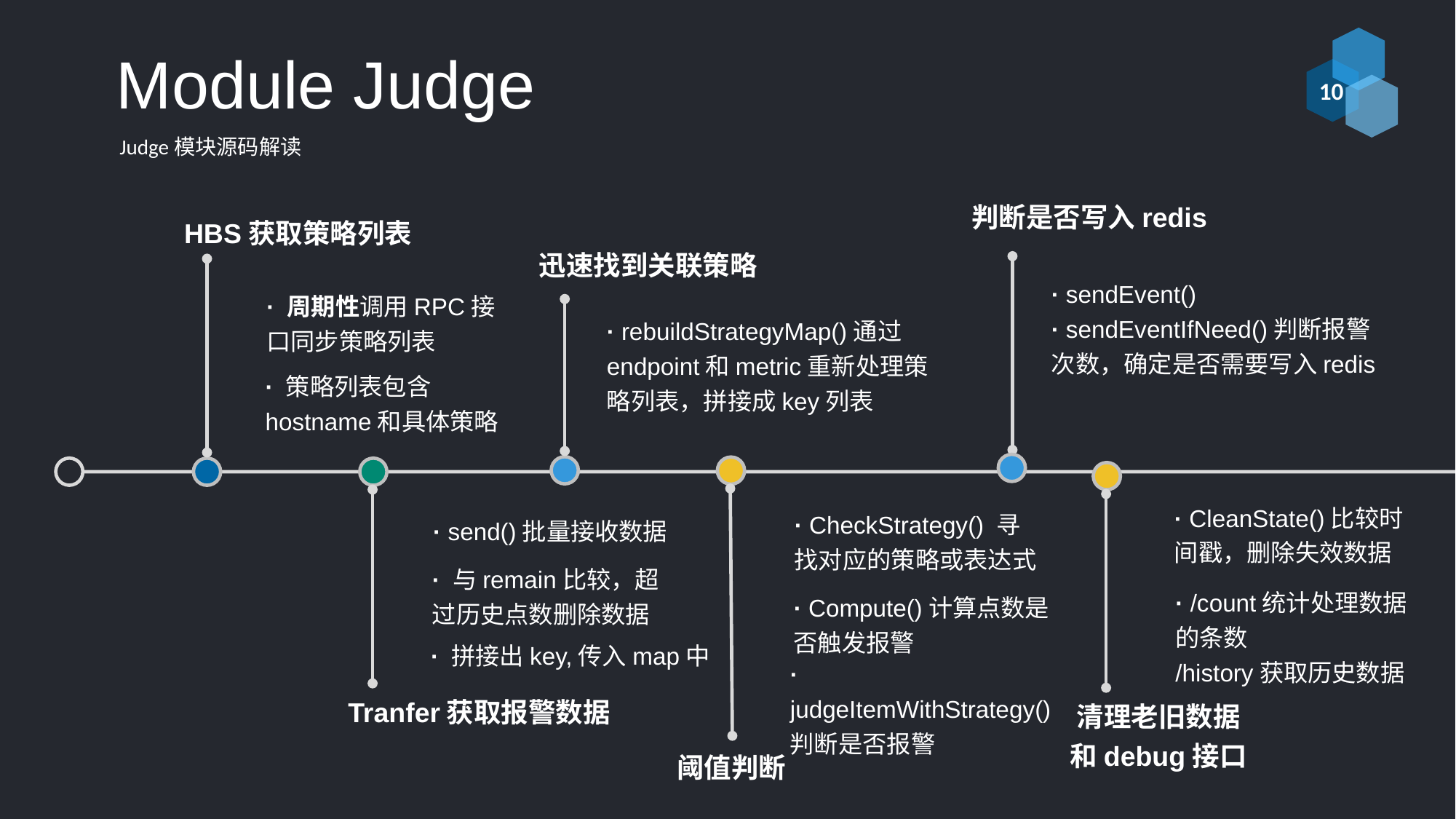

# Module Judge
Judge模块源码解读
判断是否写入redis
HBS获取策略列表
迅速找到关联策略

· sendEvent()
· sendEventIfNeed()判断报警次数，确定是否需要写入redis
· 周期性调用RPC接     口同步策略列表
· rebuildStrategyMap()通过endpoint和metric重新处理策略列表，拼接成key列表

· 策略列表包含hostname和具体策略

· CleanState()比较时间戳，删除失效数据
· CheckStrategy() 寻找对应的策略或表达式
· send()批量接收数据
· 与remain比较，超过历史点数删除数据

· /count统计处理数据的条数
/history获取历史数据
· Compute()计算点数是否触发报警
· 拼接出key,传入map中

· judgeItemWithStrategy()判断是否报警
Tranfer获取报警数据

清理老旧数据和debug接口

阈值判断